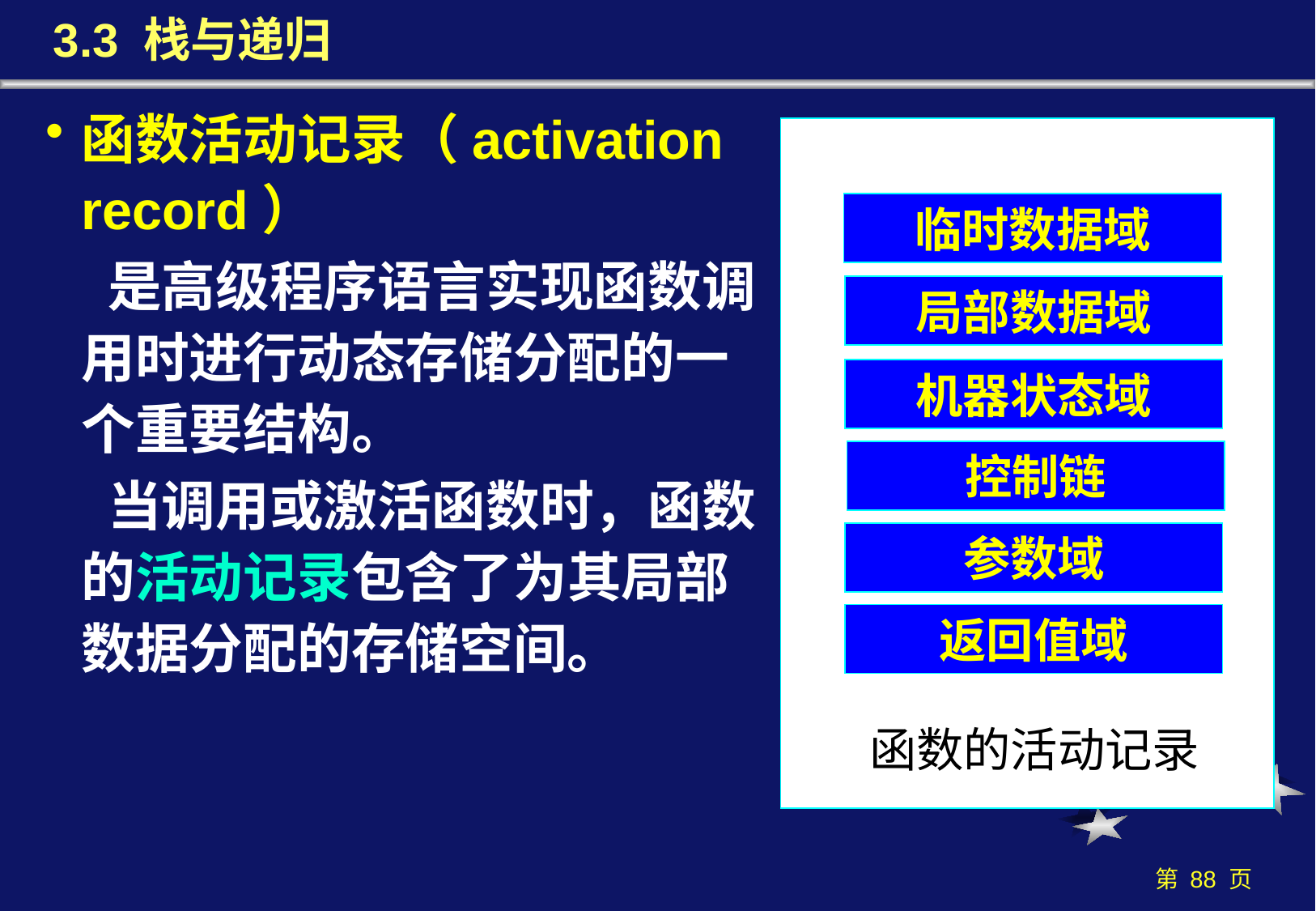

# 3.3 栈与递归
函数活动记录（activation record）
    是高级程序语言实现函数调用时进行动态存储分配的一个重要结构。
    当调用或激活函数时，函数的活动记录包含了为其局部数据分配的存储空间。

临时数据域
局部数据域
机器状态域
控制链
参数域
返回值域
函数的活动记录